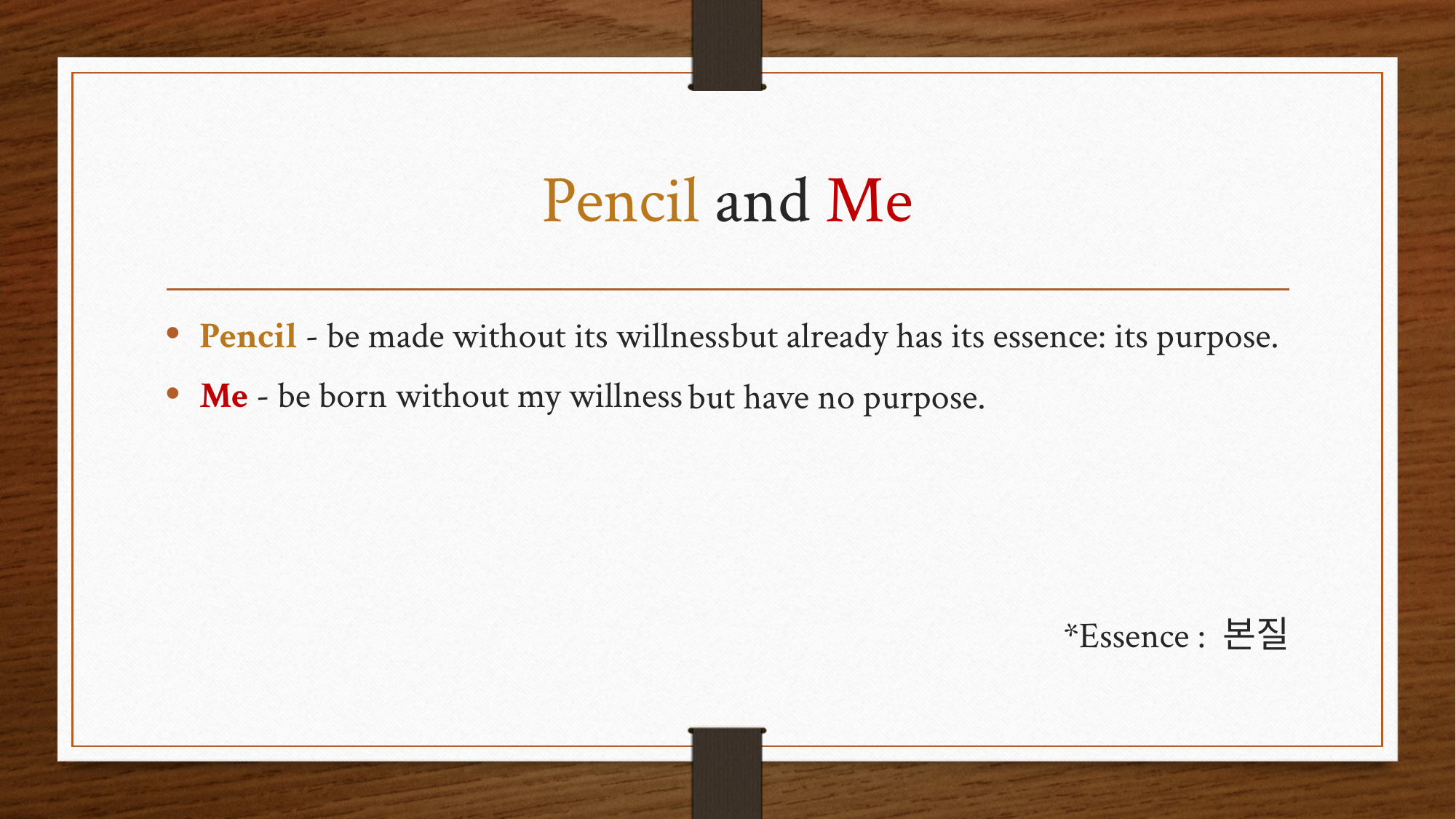

# Pencil and Me
Pencil - be made without its willness
Me - be born without my willness

*Essence : 본질
but already has its essence: its purpose.
but have no purpose.